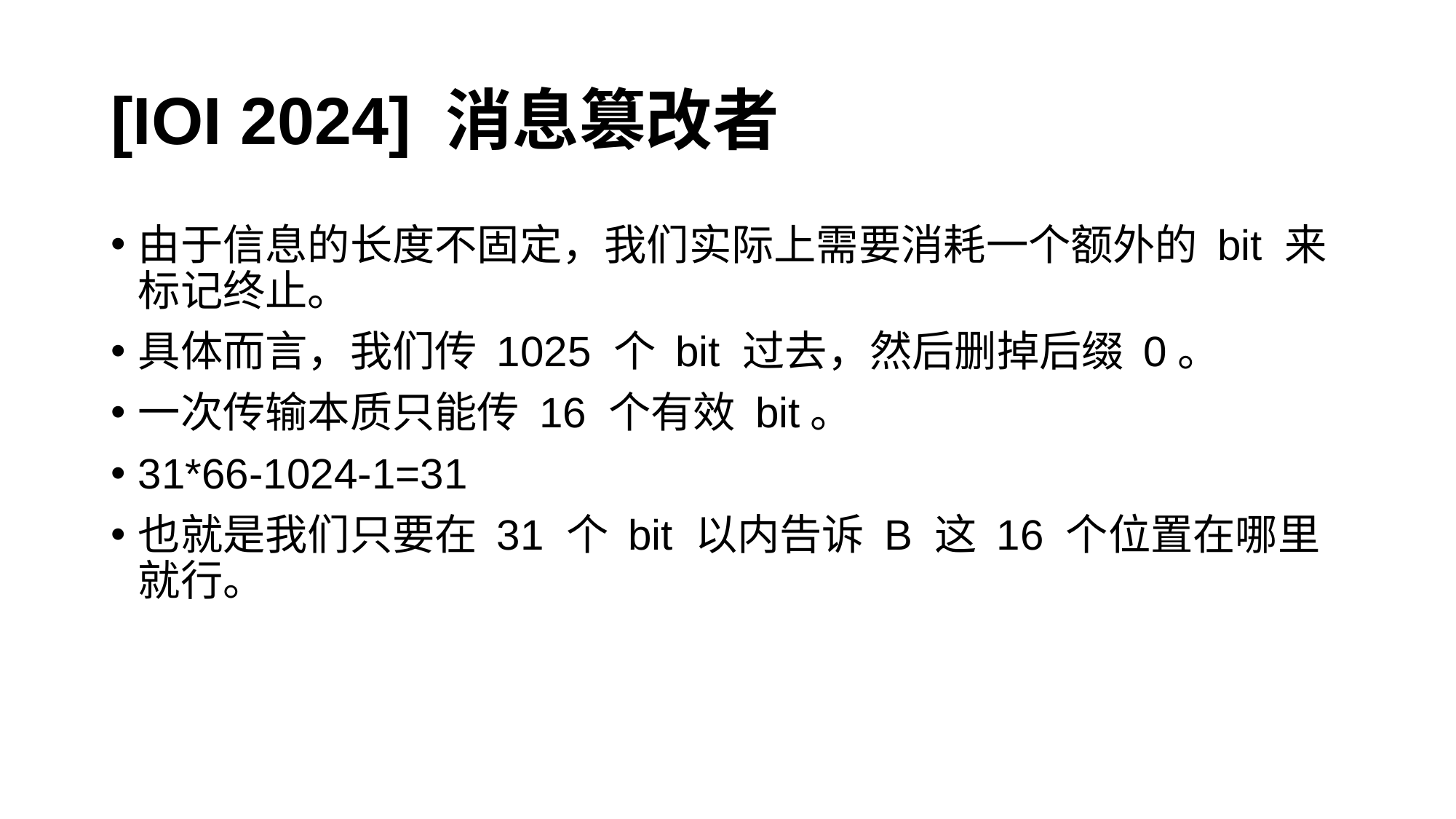

# [IOI 2024] 消息篡改者
由于信息的长度不固定，我们实际上需要消耗一个额外的 bit 来标记终止。
具体而言，我们传 1025 个 bit 过去，然后删掉后缀 0。
一次传输本质只能传 16 个有效 bit。
31*66-1024-1=31
也就是我们只要在 31 个 bit 以内告诉 B 这 16 个位置在哪里就行。